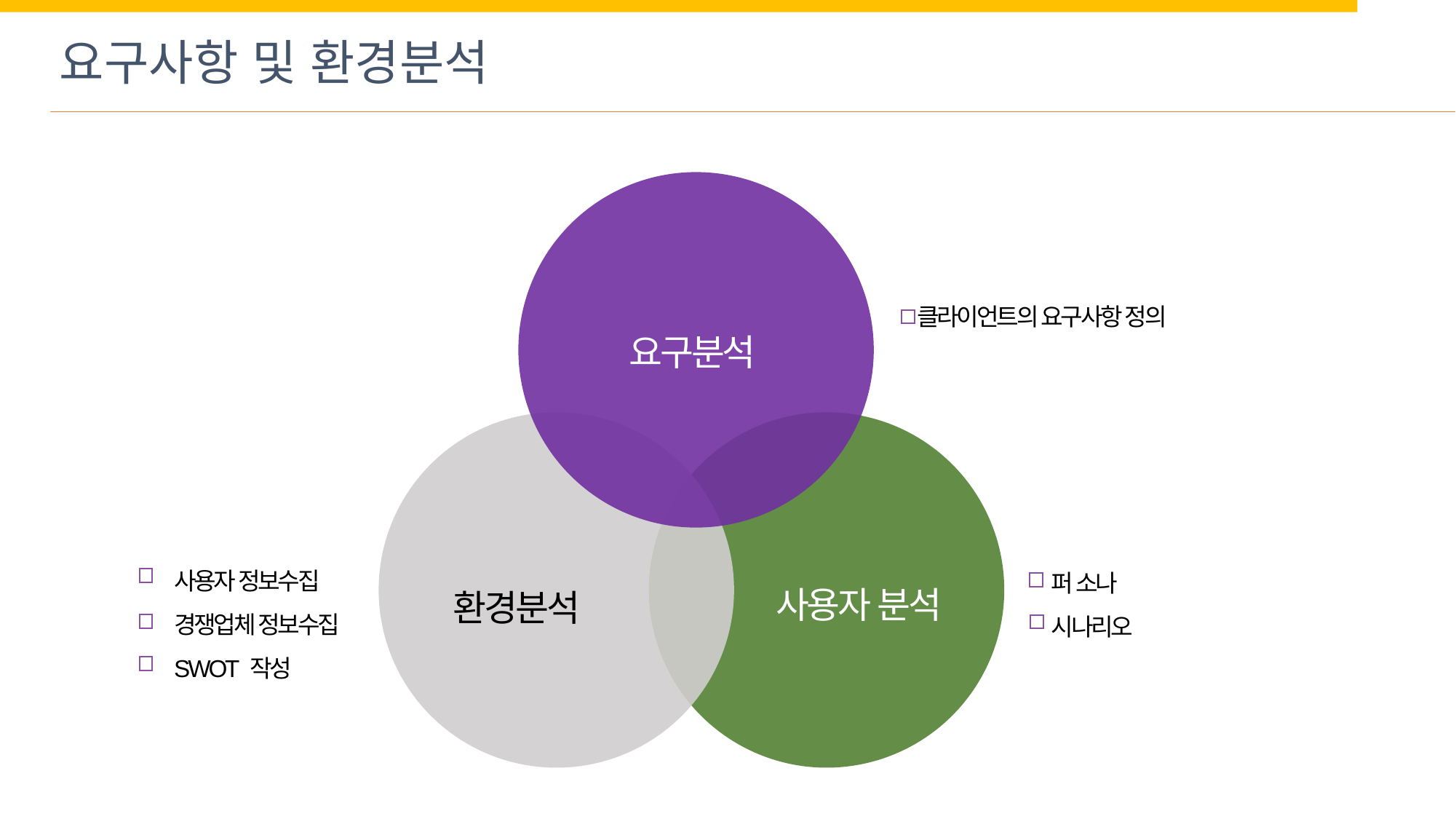

요구사항 및 환경분석

클라이언트의 요구사항 정의
요구분석

사용자 정보수집
경쟁업체 정보수집
SWOT 작성
퍼 소나
시나리오
사용자 분석
환경분석